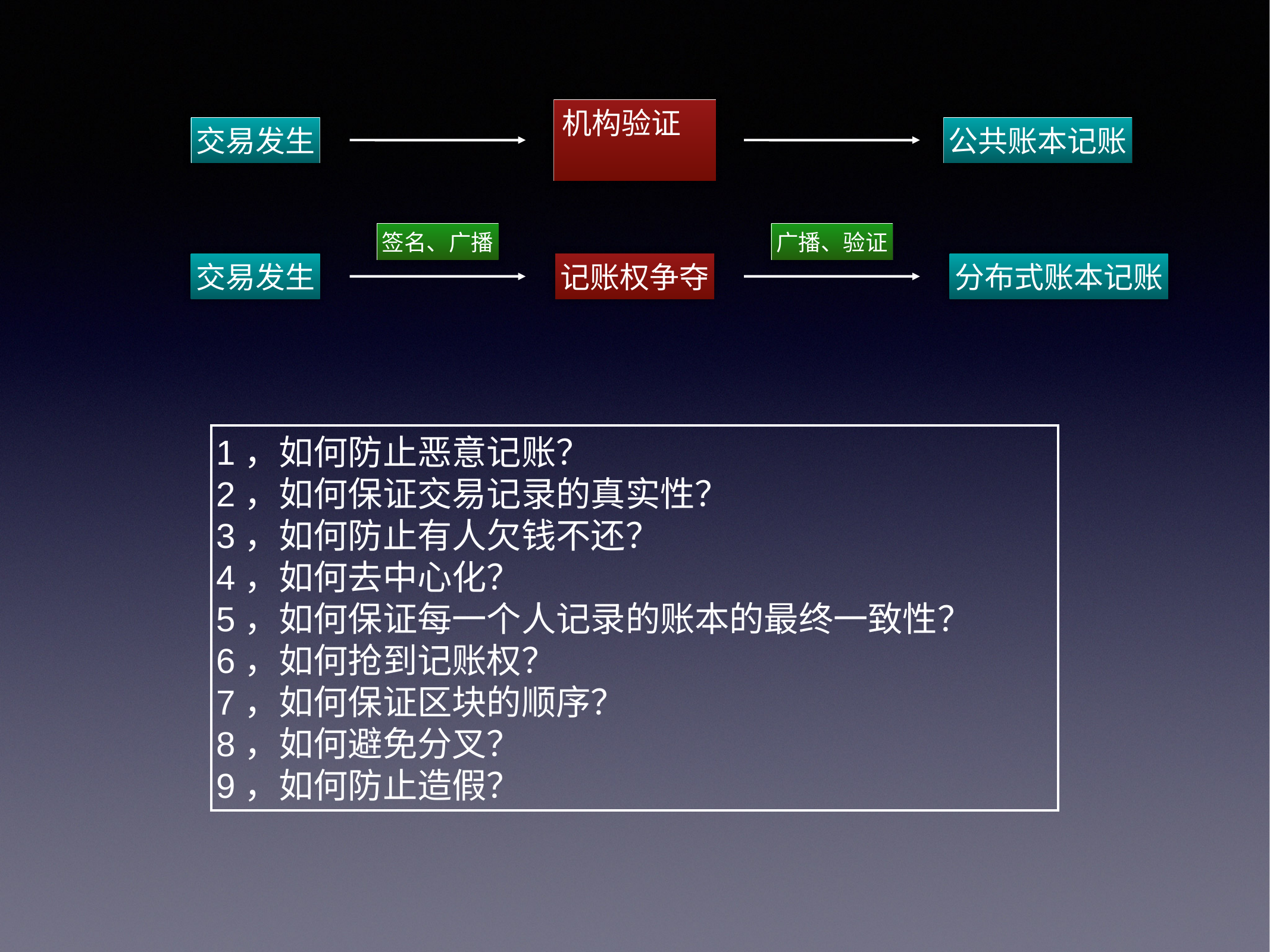

交易发生
机构验证
公共账本记账

签名、广播
广播、验证
交易发生
记账权争夺
分布式账本记账

1，如何防止恶意记账？
2，如何保证交易记录的真实性？
3，如何防止有人欠钱不还？
4，如何去中心化？
5，如何保证每一个人记录的账本的最终一致性？
6，如何抢到记账权？
7，如何保证区块的顺序？
8，如何避免分叉？
9，如何防止造假？